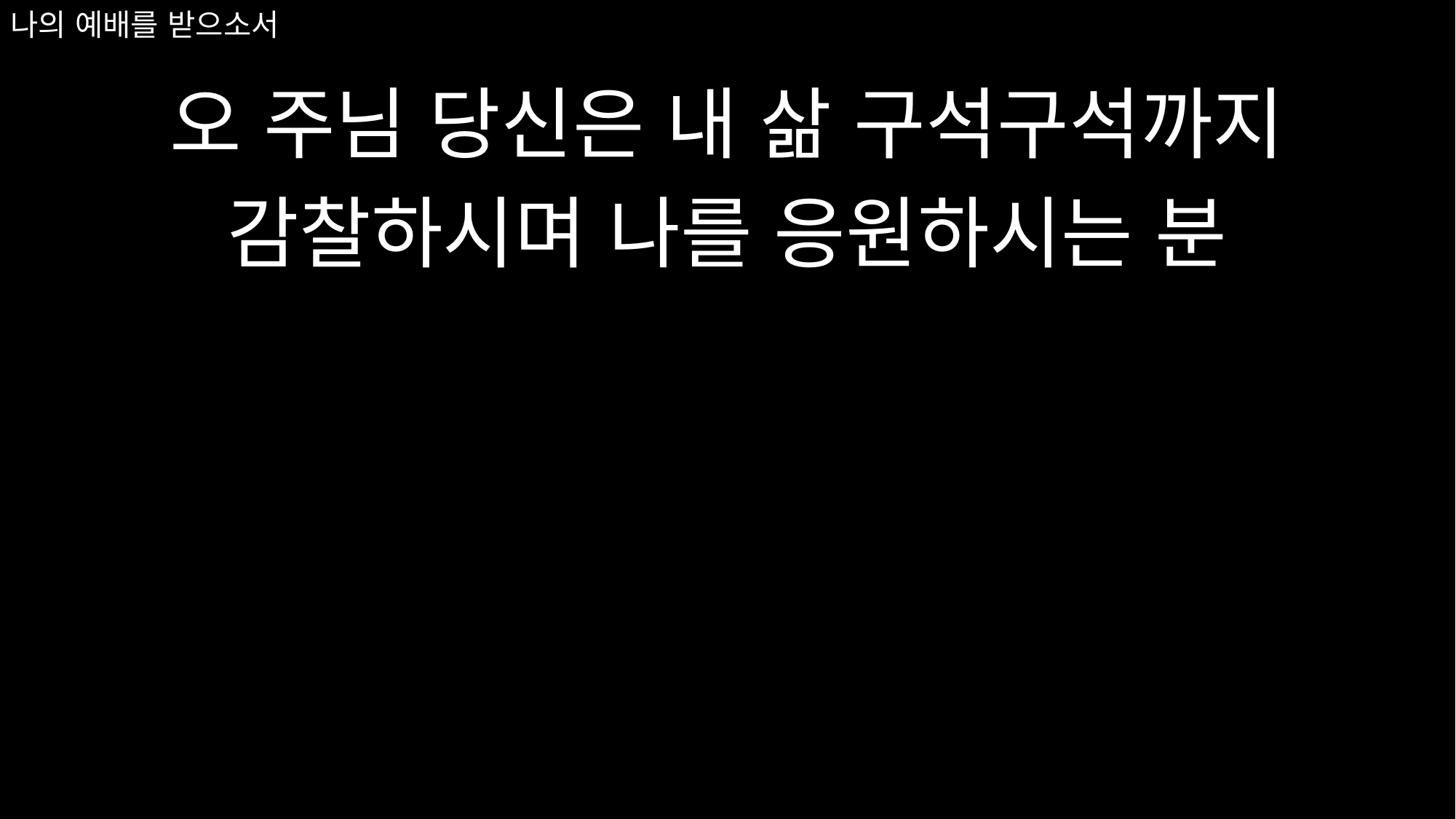

# 나의 예배를 받으소서
오 주님 당신은 내 삶 구석구석까지
감찰하시며 나를 응원하시는 분